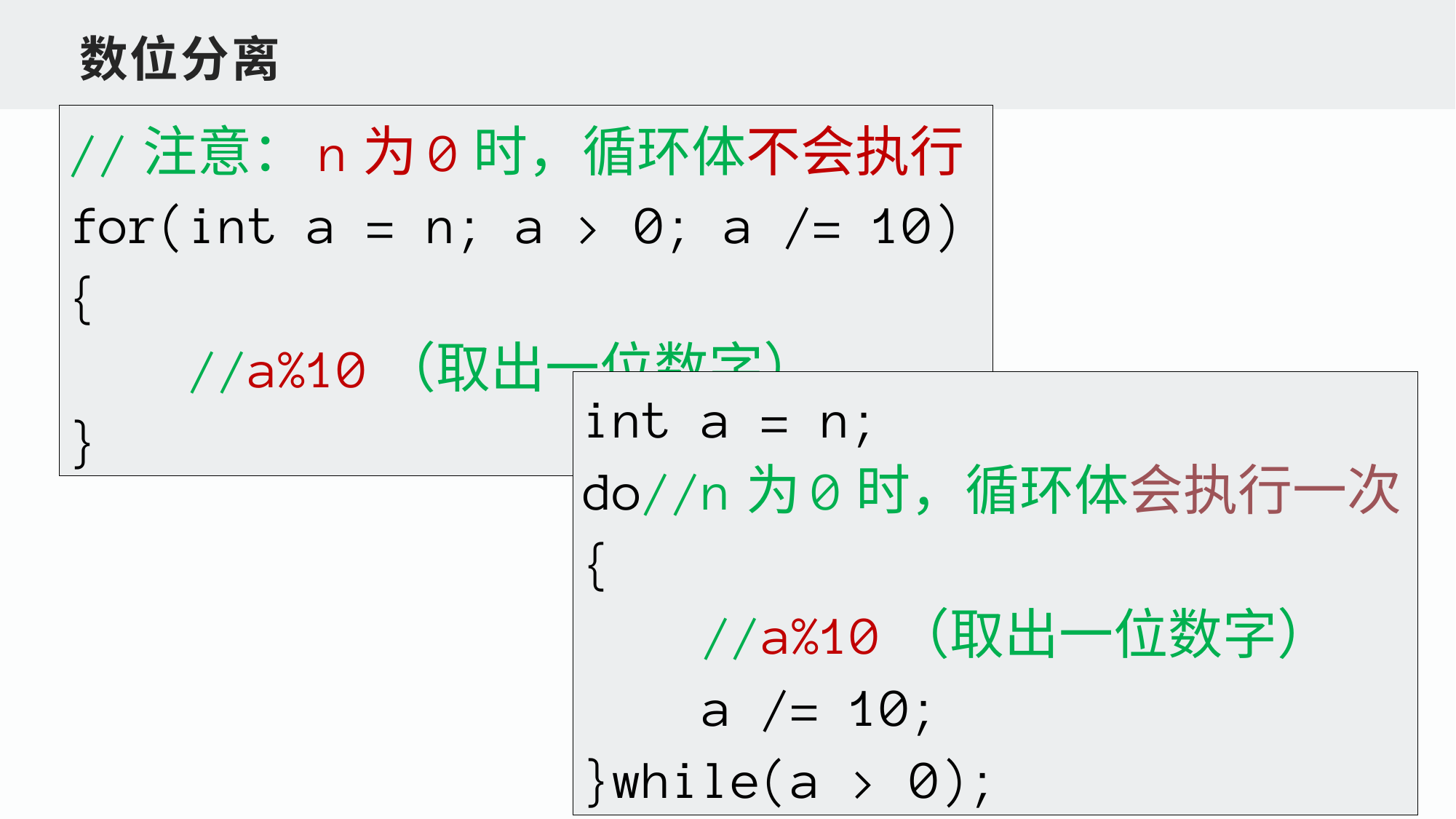

数位分离
//注意：n为0时，循环体不会执行
for(int a = n; a > 0; a /= 10)
{
    //a%10（取出一位数字）
}
int a = n;
do//n为0时，循环体会执行一次
{
    //a%10（取出一位数字）
    a /= 10;
}while(a > 0);
15